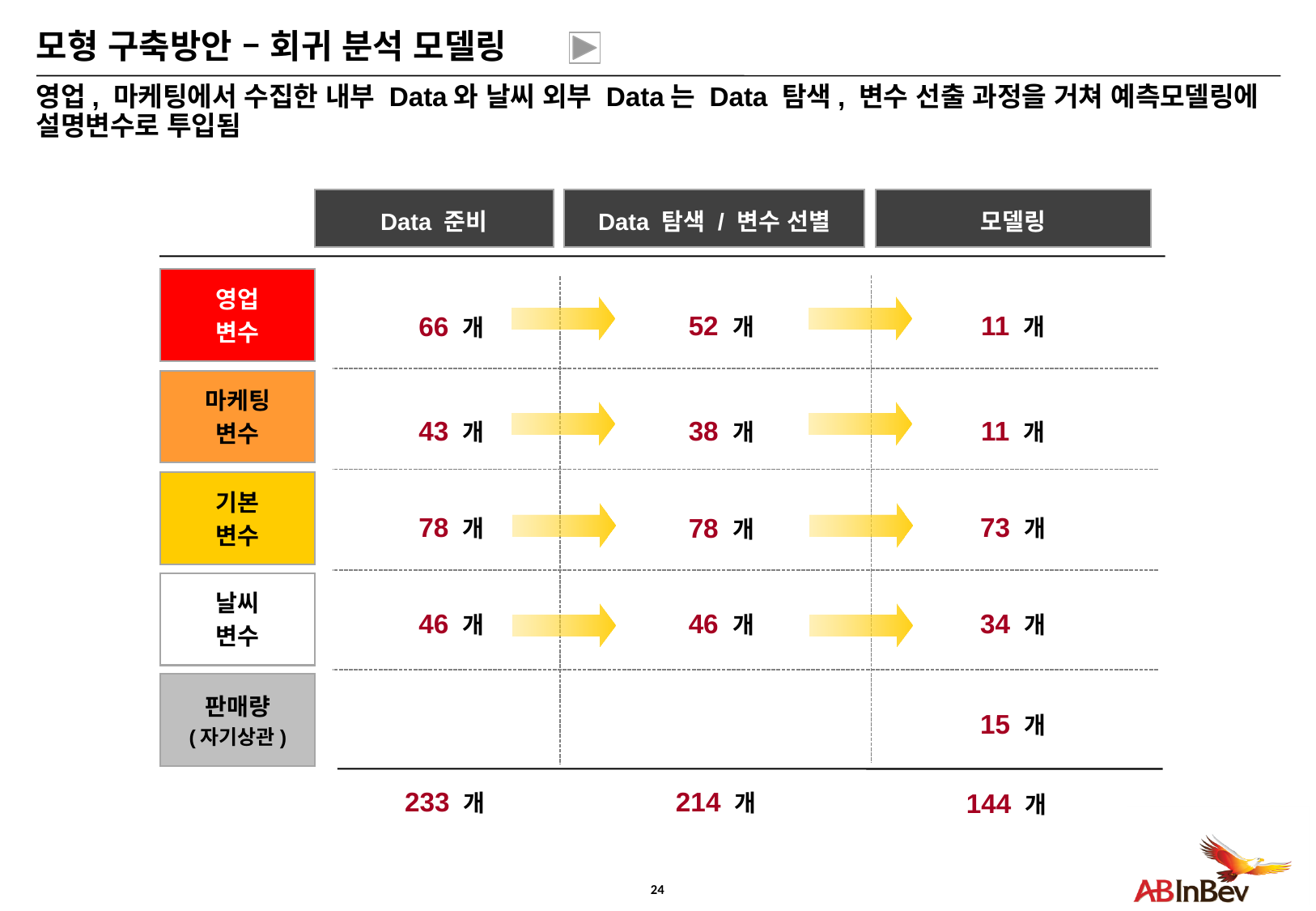

# 모형 구축방안 – 회귀 분석 모델링

영업, 마케팅에서 수집한 내부 Data와 날씨 외부 Data는 Data 탐색, 변수 선출 과정을 거쳐 예측모델링에 설명변수로 투입됨
Data 준비
Data 탐색 / 변수 선별
모델링

영업
변수

52 개
11 개
66 개
마케팅
변수

43 개
38 개
11 개
기본
변수
78 개
73 개
78 개

날씨
변수
46 개
34 개
46 개

판매량
(자기상관)
15 개

233 개
214 개
144 개